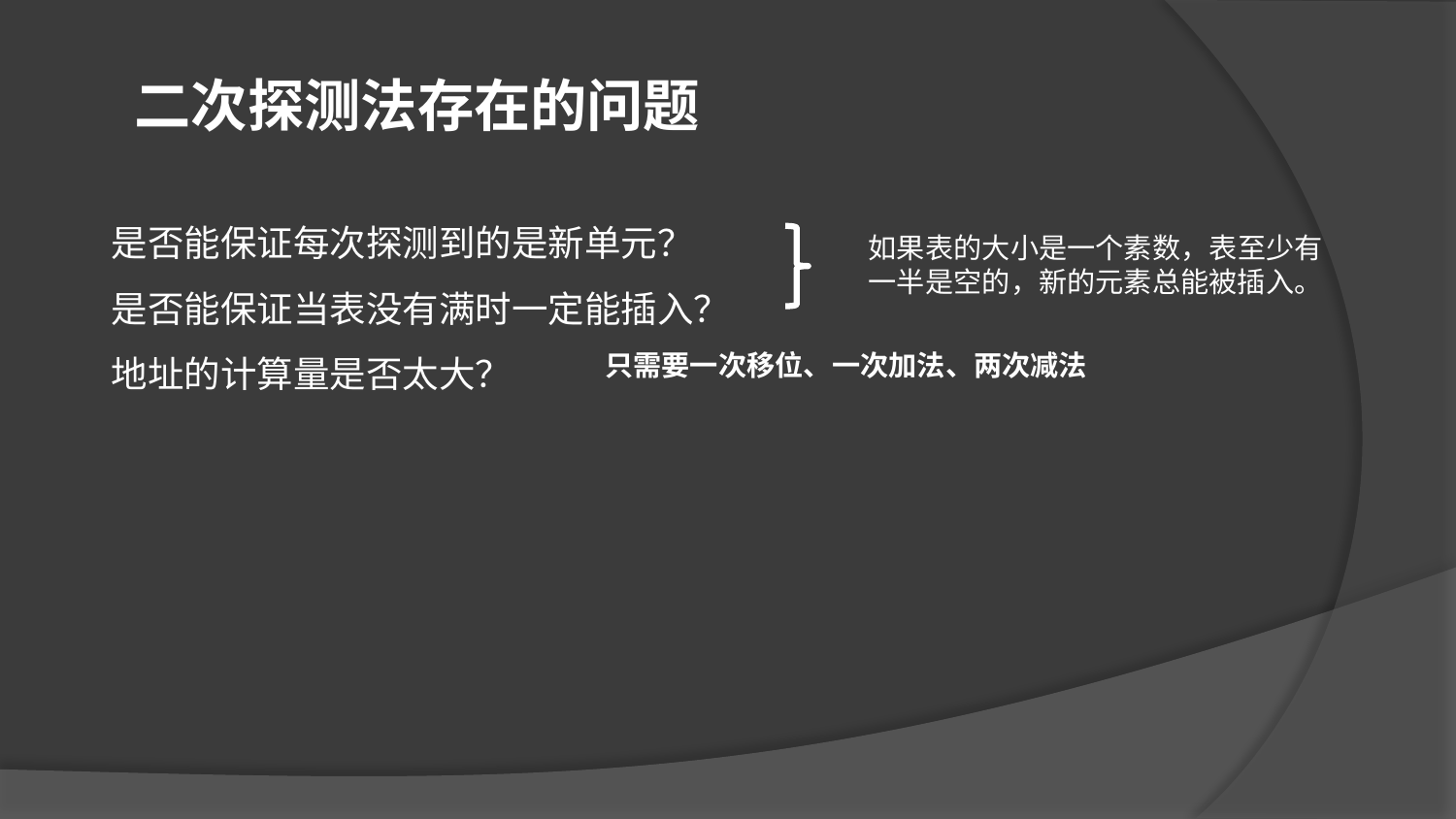

二次探测法存在的问题
是否能保证每次探测到的是新单元？
是否能保证当表没有满时一定能插入？
地址的计算量是否太大？
如果表的大小是一个素数，表至少有一半是空的，新的元素总能被插入。

只需要一次移位、一次加法、两次减法